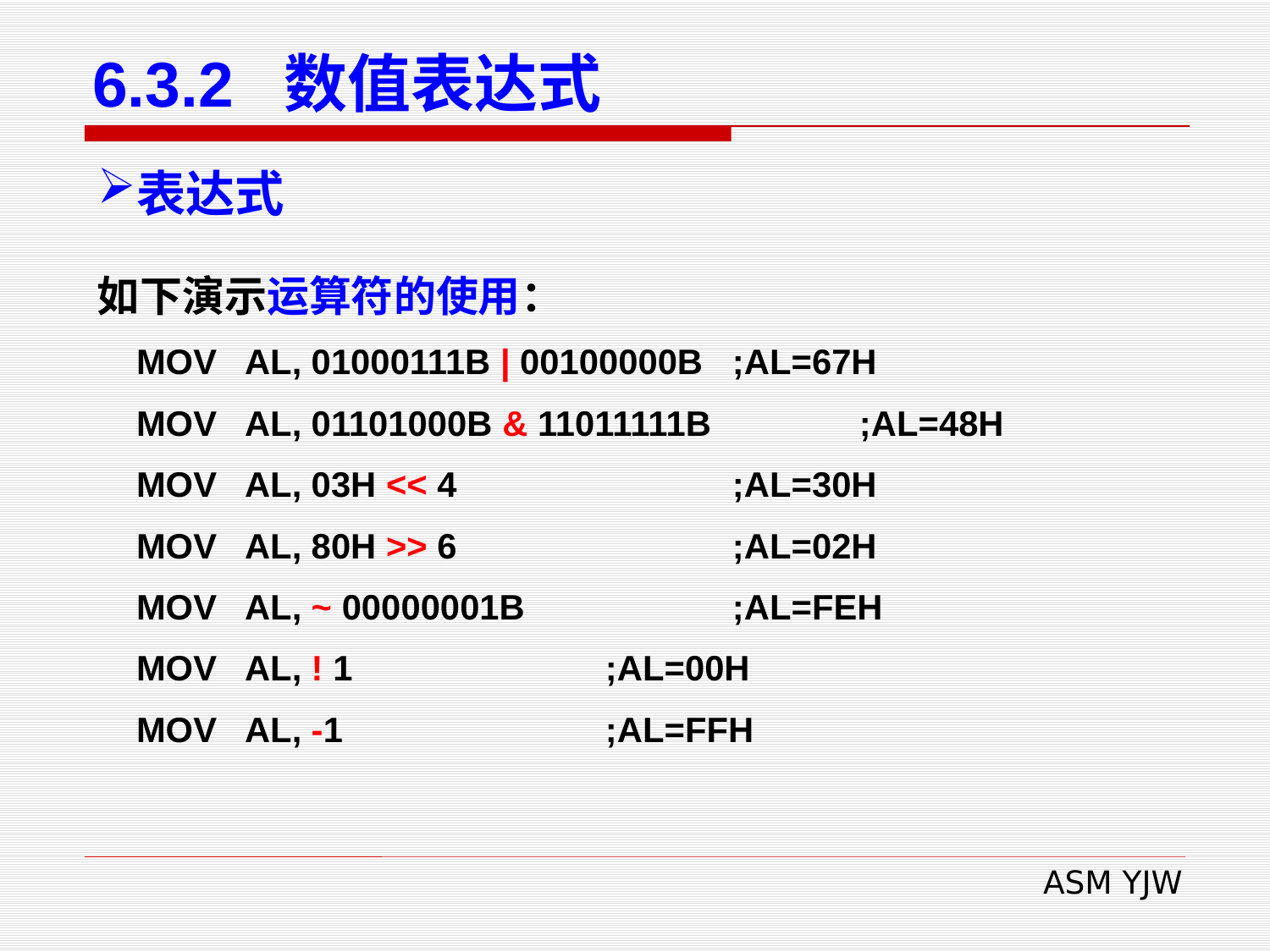

# 6.3.2  数值表达式
表达式

如下演示运算符的使用：
    MOV   AL, 01000111B | 00100000B 	;AL=67H
    MOV   AL, 01101000B & 11011111B   	;AL=48H
    MOV   AL, 03H << 4                 	;AL=30H
    MOV   AL, 80H >> 6                	;AL=02H
    MOV   AL, ~ 00000001B              	;AL=FEH
    MOV   AL, ! 1                        	;AL=00H
    MOV   AL, -1                        	;AL=FFH